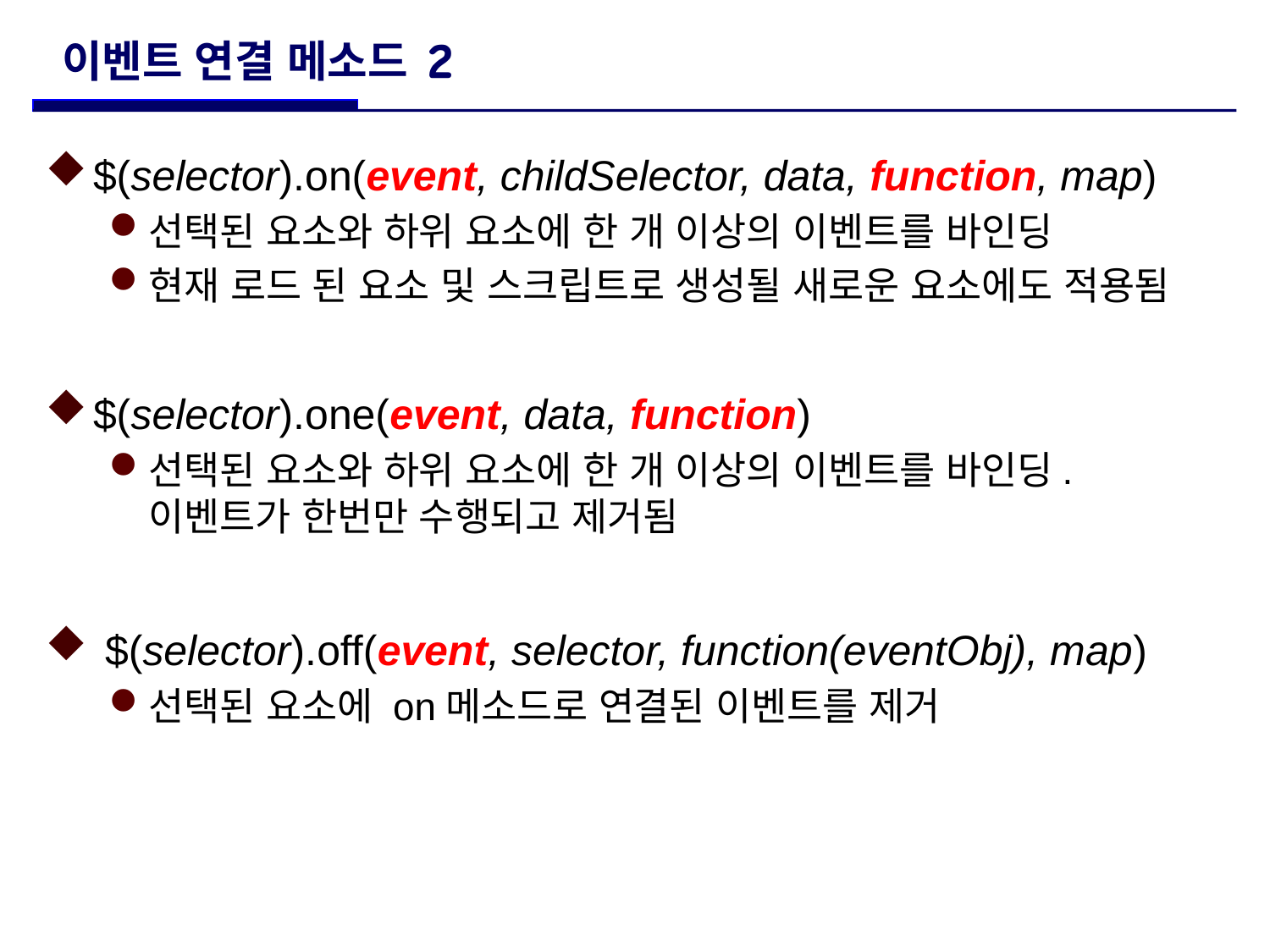

# 이벤트 연결 메소드 2
$(selector).on(event, childSelector, data, function, map)
선택된 요소와 하위 요소에 한 개 이상의 이벤트를 바인딩
현재 로드 된 요소 및 스크립트로 생성될 새로운 요소에도 적용됨

$(selector).one(event, data, function)
선택된 요소와 하위 요소에 한 개 이상의 이벤트를 바인딩. 이벤트가 한번만 수행되고 제거됨

 $(selector).off(event, selector, function(eventObj), map)
선택된 요소에 on메소드로 연결된 이벤트를 제거